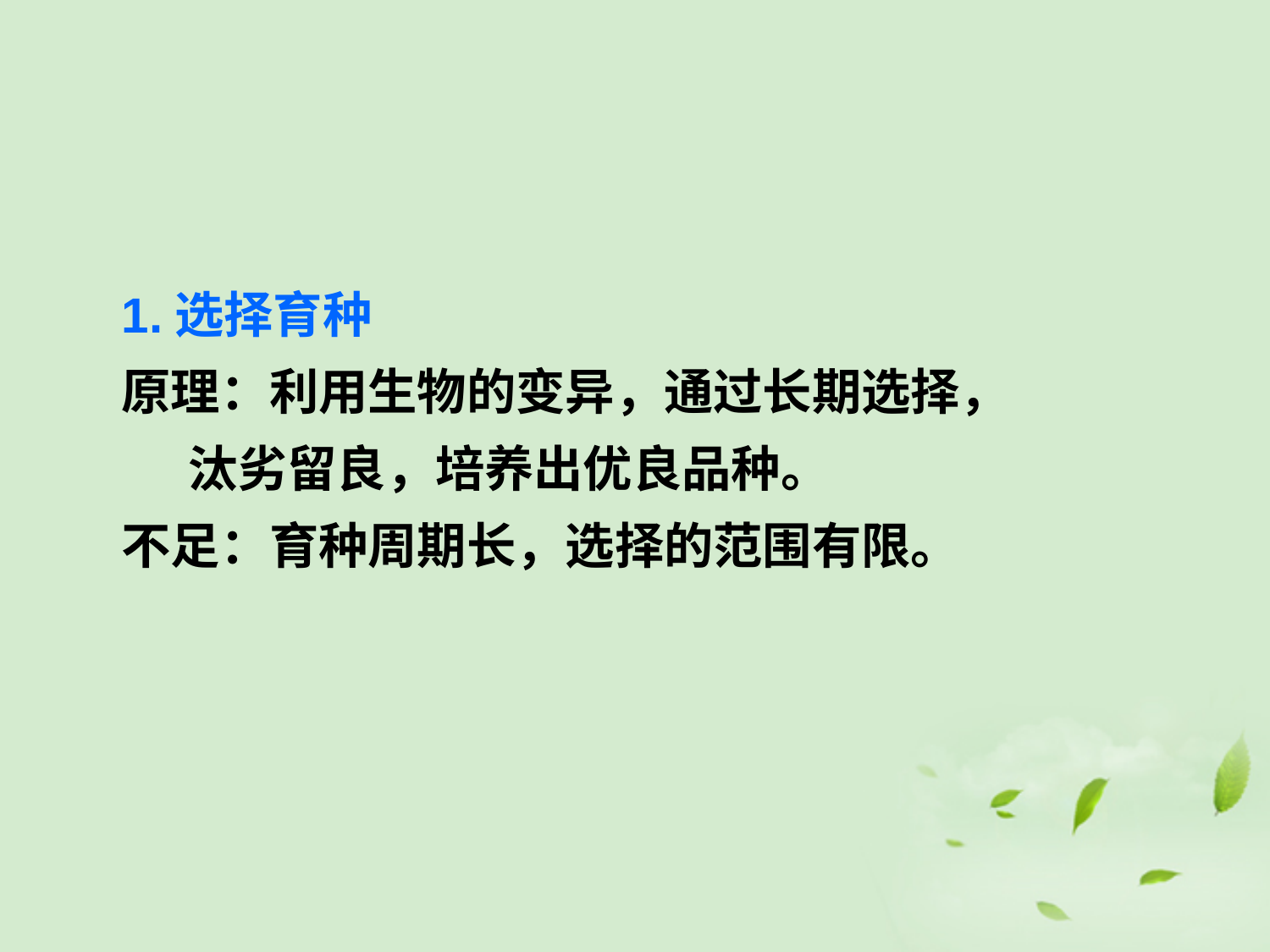

1.选择育种
原理：利用生物的变异，通过长期选择，
      汰劣留良，培养出优良品种。
不足：育种周期长，选择的范围有限。